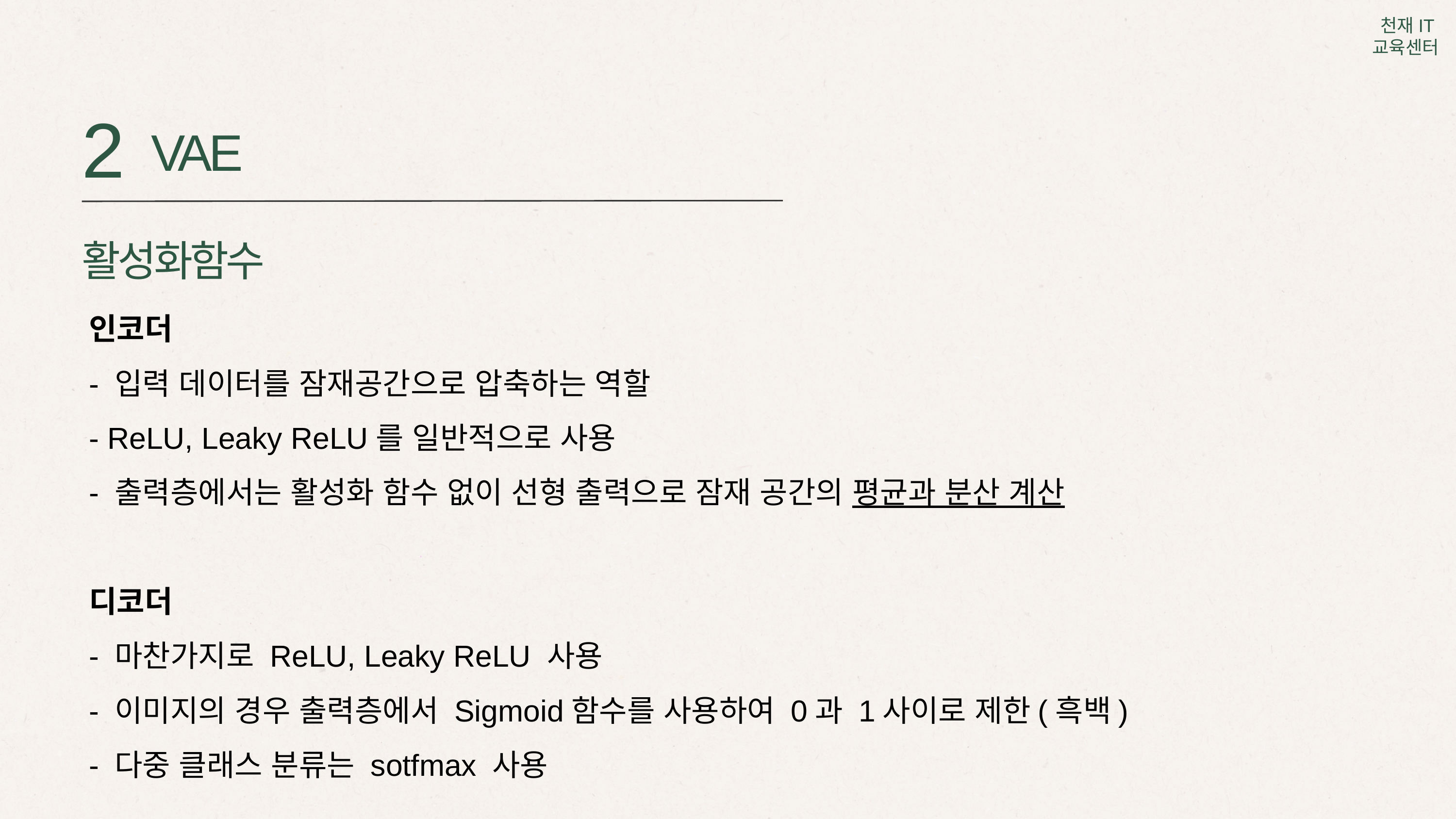

2
VAE

활성화함수
인코더
- 입력 데이터를 잠재공간으로 압축하는 역할
- ReLU, Leaky ReLU를 일반적으로 사용
- 출력층에서는 활성화 함수 없이 선형 출력으로 잠재 공간의 평균과 분산 계산

디코더
- 마찬가지로 ReLU, Leaky ReLU 사용
- 이미지의 경우 출력층에서 Sigmoid함수를 사용하여 0과 1사이로 제한(흑백)
- 다중 클래스 분류는 sotfmax 사용